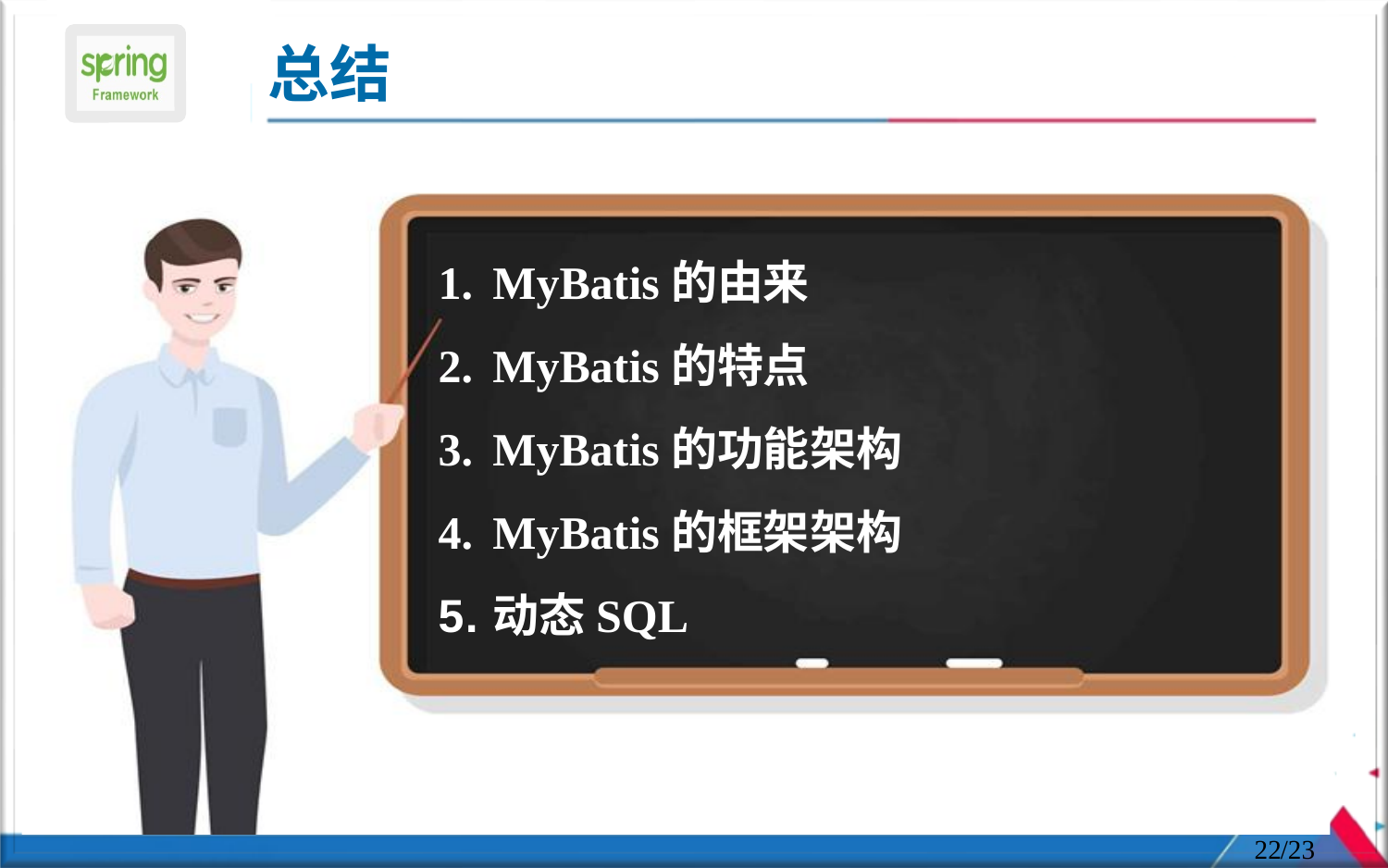

MyBatis的由来
MyBatis的特点
MyBatis的功能架构
MyBatis的框架架构
动态SQL
22
/23